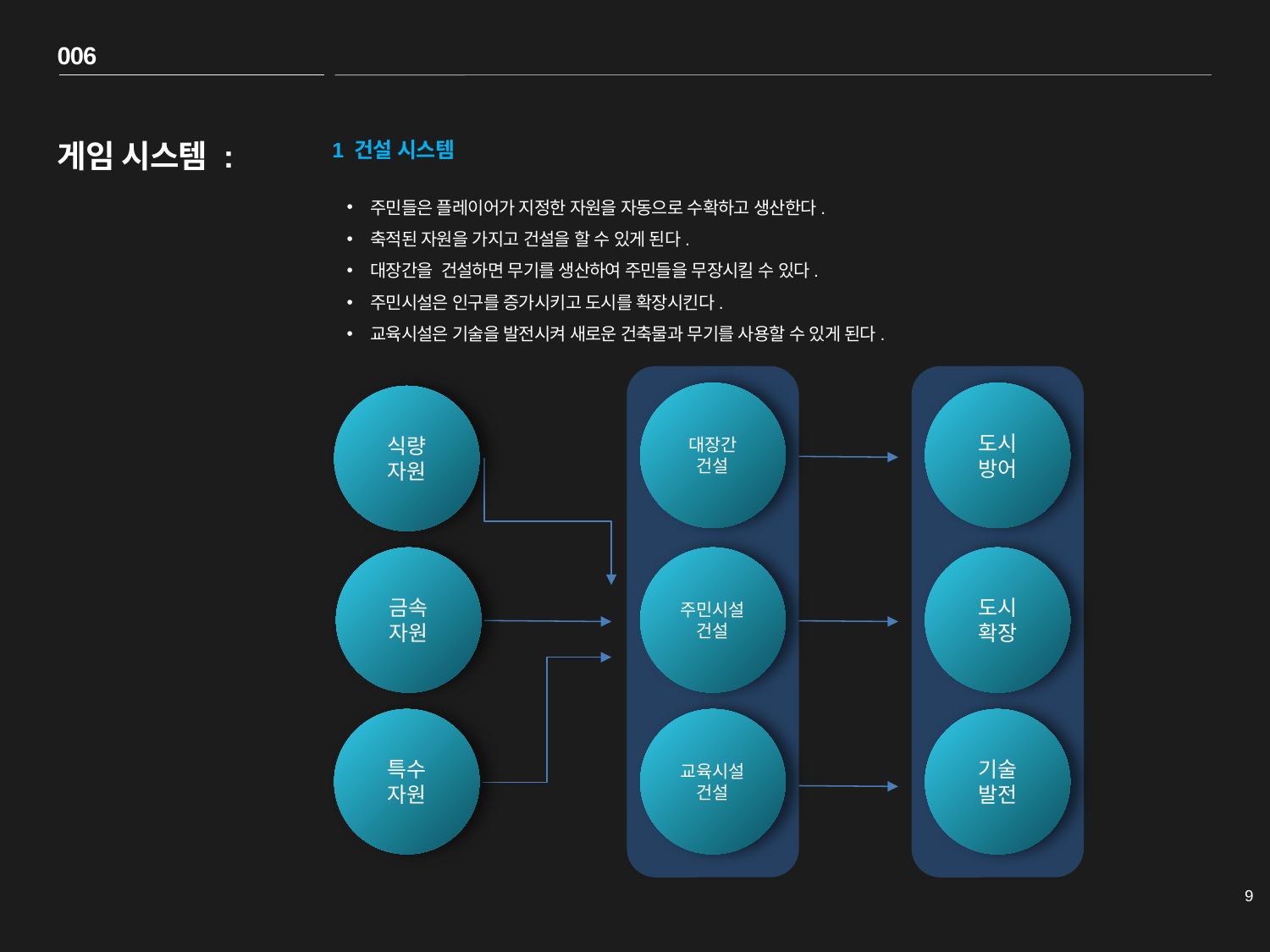

006
# 게임 시스템 :
1 건설 시스템
주민들은 플레이어가 지정한 자원을 자동으로 수확하고 생산한다.
축적된 자원을 가지고 건설을 할 수 있게 된다.
대장간을  건설하면 무기를 생산하여 주민들을 무장시킬 수 있다.
주민시설은 인구를 증가시키고 도시를 확장시킨다.
교육시설은 기술을 발전시켜 새로운 건축물과 무기를 사용할 수 있게 된다.

대장간
건설
도시
방어
식량
자원
금속
자원
주민시설건설
도시
확장
특수
자원
교육시설건설
기술
발전
9